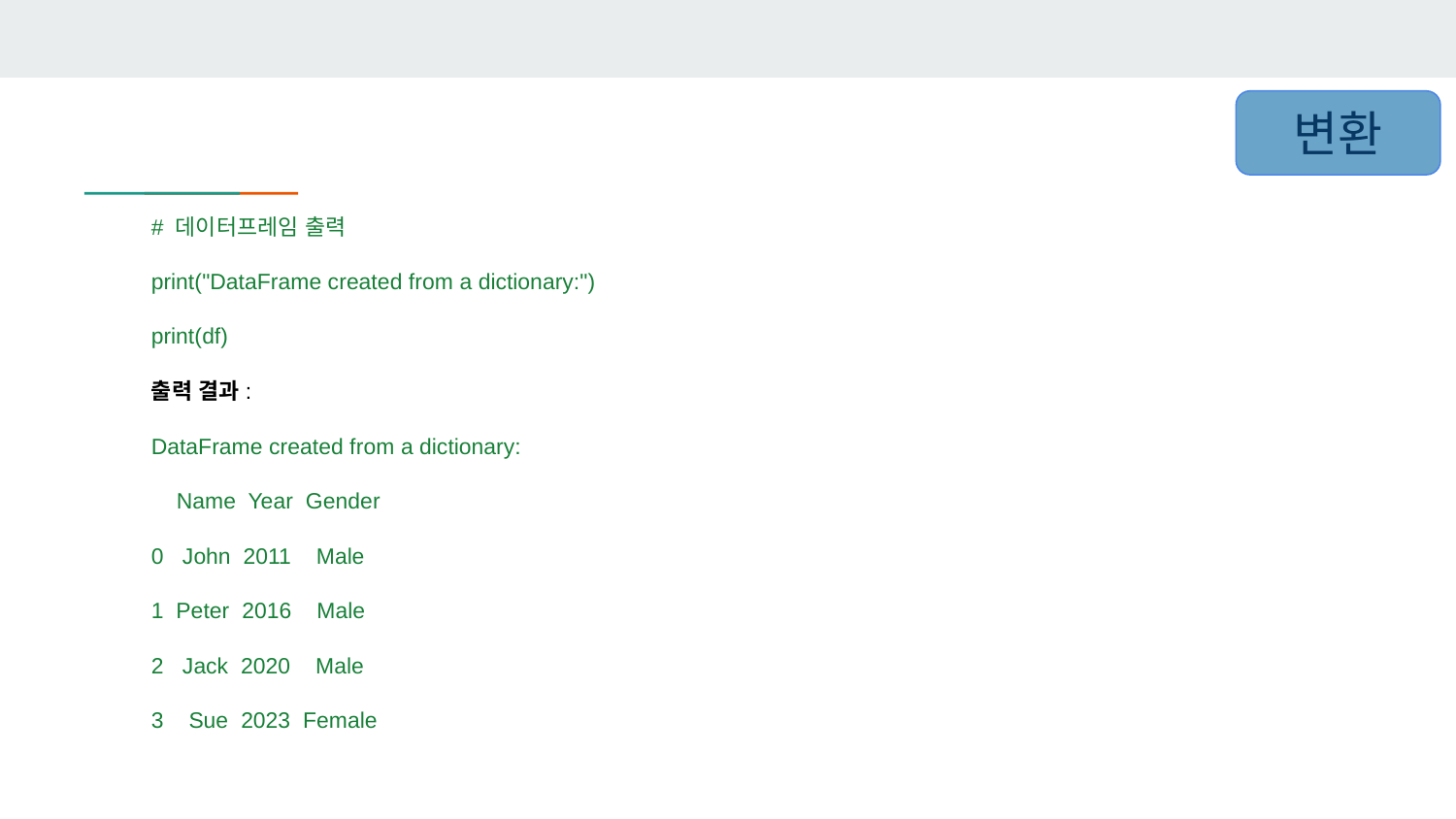

변환
# 데이터프레임 출력
print("DataFrame created from a dictionary:")
print(df)
출력 결과:
DataFrame created from a dictionary:
    Name  Year  Gender
0   John  2011    Male
1  Peter  2016    Male
2   Jack  2020    Male
3    Sue  2023  Female